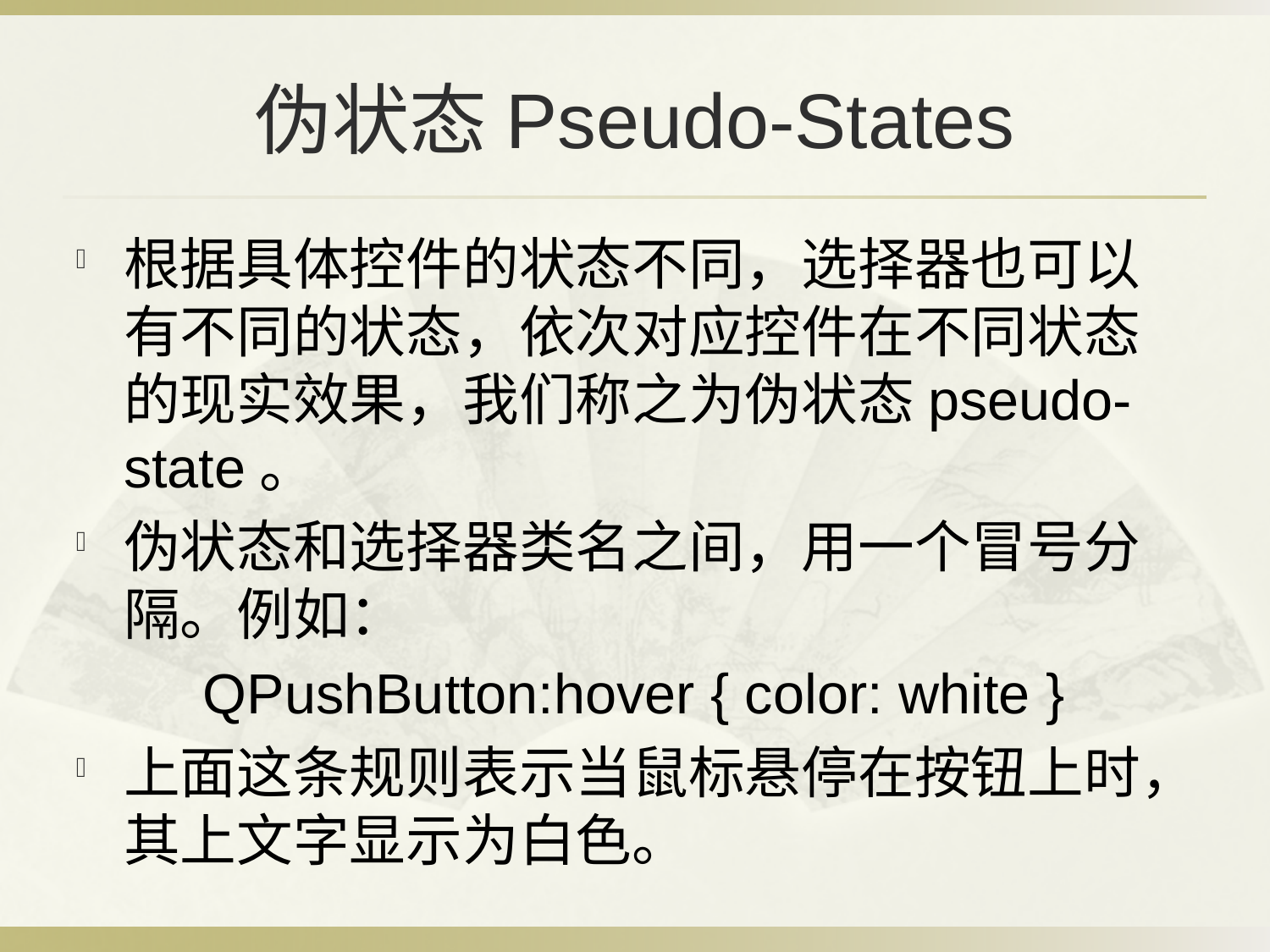

# 伪状态Pseudo-States
根据具体控件的状态不同，选择器也可以有不同的状态，依次对应控件在不同状态的现实效果，我们称之为伪状态pseudo-state。
伪状态和选择器类名之间，用一个冒号分隔。例如：
	QPushButton:hover { color: white }
上面这条规则表示当鼠标悬停在按钮上时，其上文字显示为白色。